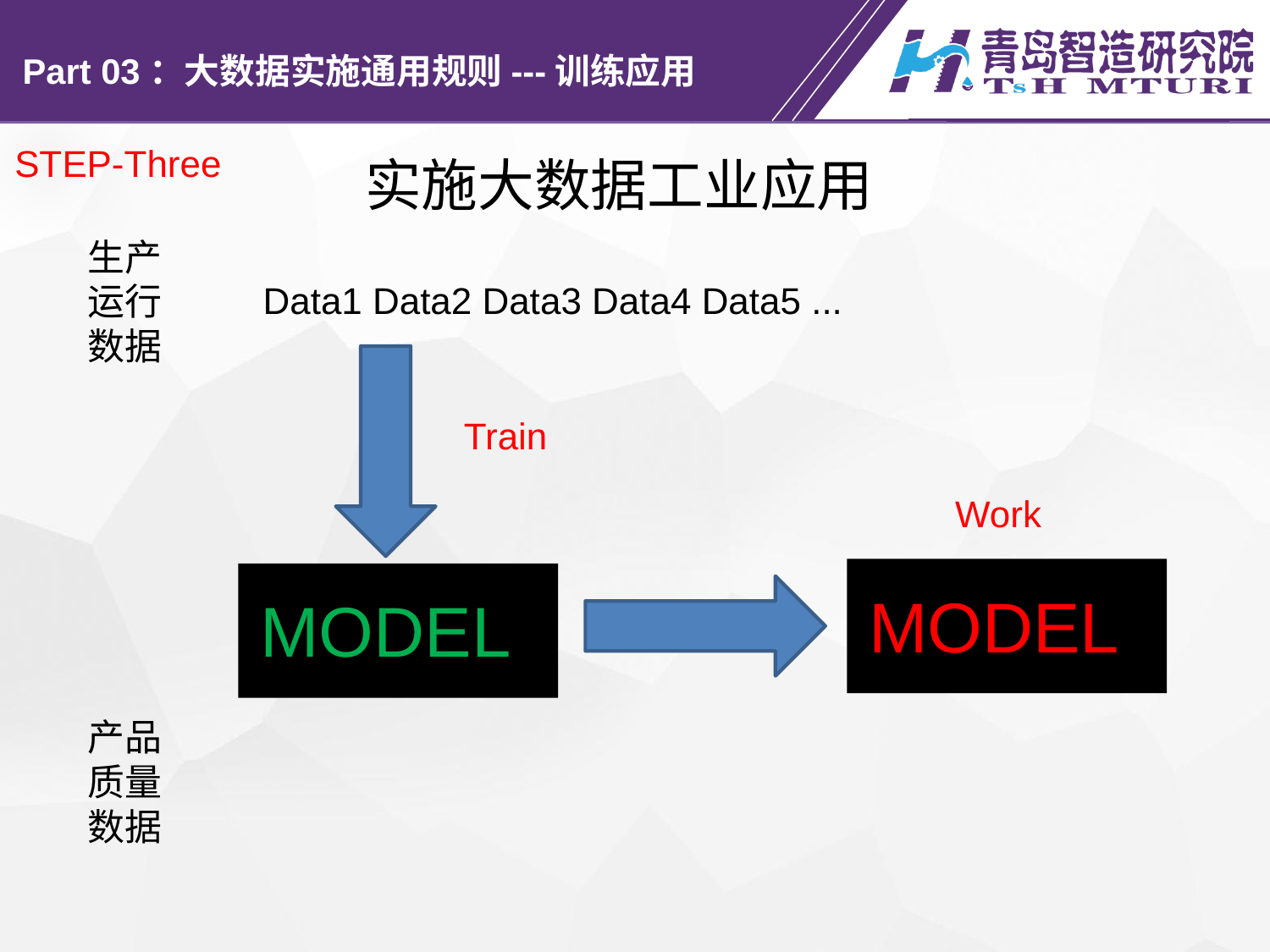

Part 03：大数据实施通用规则---训练应用
STEP-Three
实施大数据工业应用
生产运行数据
Data1 Data2 Data3 Data4 Data5 ...

Train
Work

MODEL

MODEL

产品质量
数据